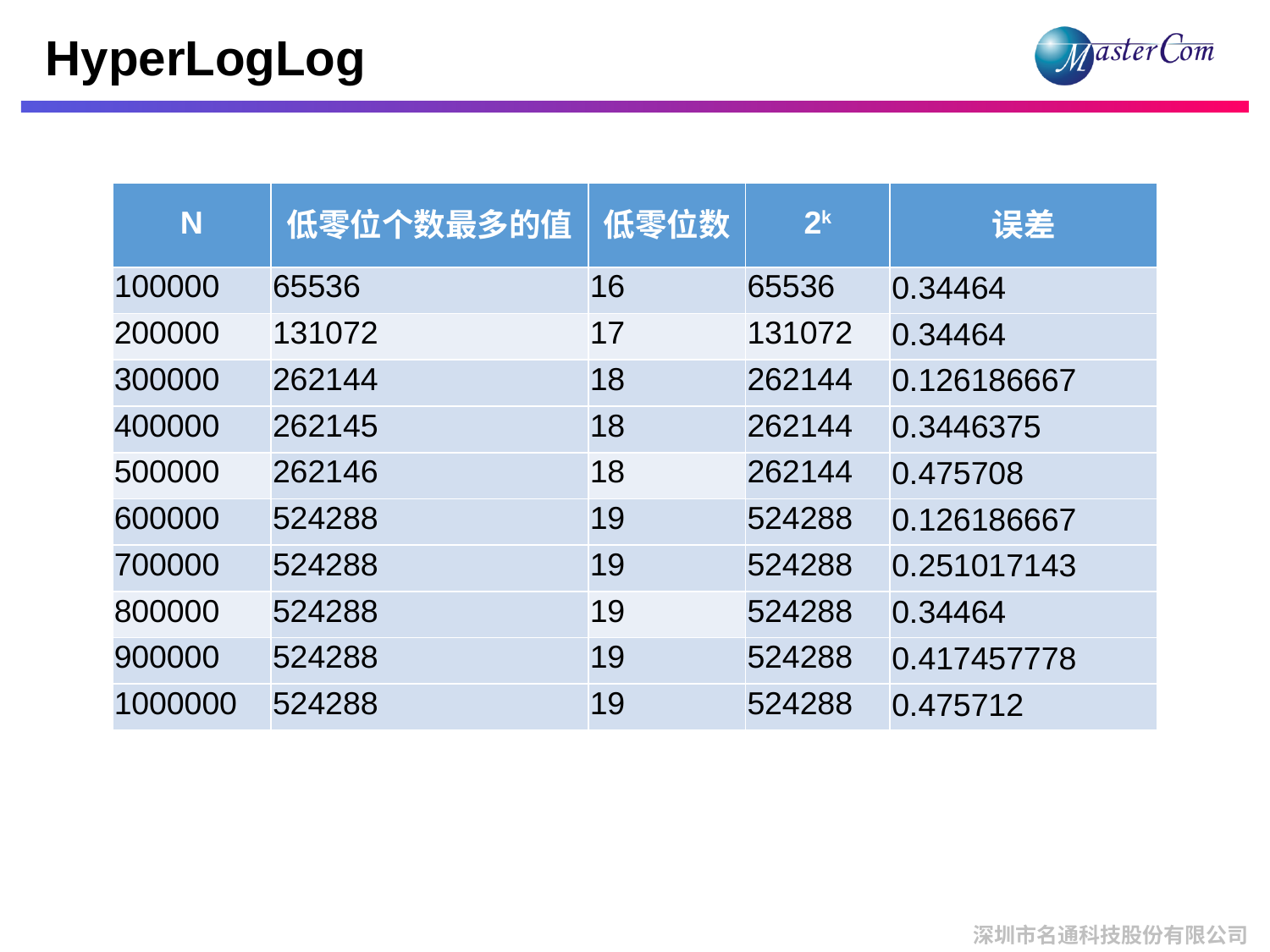

# HyperLogLog
| N | 低零位个数最多的值 | 低零位数 | 2k | 误差 |
| --- | --- | --- | --- | --- |
| 100000 | 65536 | 16 | 65536 | 0.34464 |
| 200000 | 131072 | 17 | 131072 | 0.34464 |
| 300000 | 262144 | 18 | 262144 | 0.126186667 |
| 400000 | 262145 | 18 | 262144 | 0.3446375 |
| 500000 | 262146 | 18 | 262144 | 0.475708 |
| 600000 | 524288 | 19 | 524288 | 0.126186667 |
| 700000 | 524288 | 19 | 524288 | 0.251017143 |
| 800000 | 524288 | 19 | 524288 | 0.34464 |
| 900000 | 524288 | 19 | 524288 | 0.417457778 |
| 1000000 | 524288 | 19 | 524288 | 0.475712 |